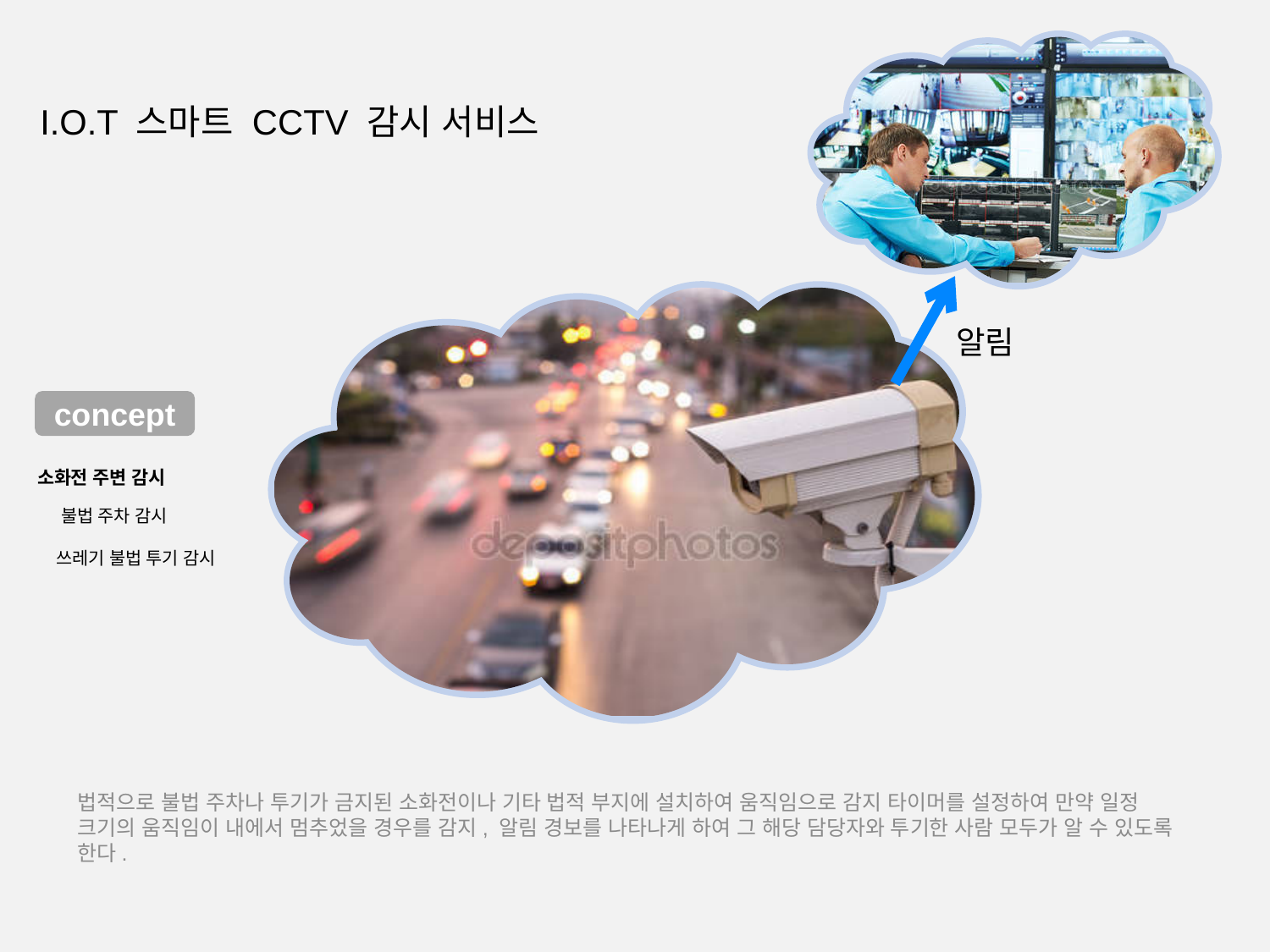

# I.O.T 스마트 CCTV 감시 서비스

알림
concept
소화전 주변 감시

    불법 주차 감시

   쓰레기 불법 투기 감시
법적으로 불법 주차나 투기가 금지된 소화전이나 기타 법적 부지에 설치하여 움직임으로 감지 타이머를 설정하여 만약 일정 크기의 움직임이 내에서 멈추었을 경우를 감지, 알림 경보를 나타나게 하여 그 해당 담당자와 투기한 사람 모두가 알 수 있도록 한다.